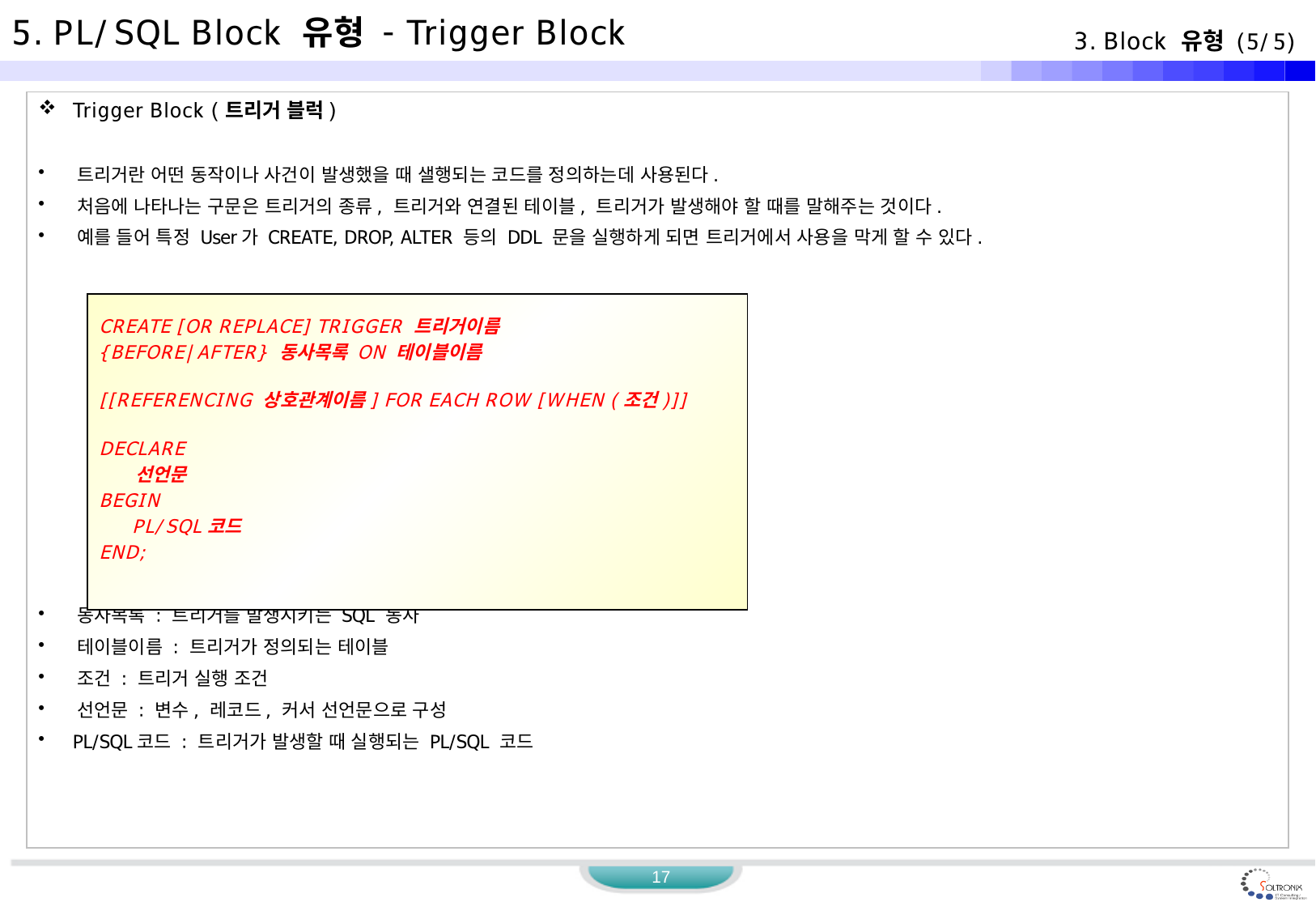

5. PL/SQL Block 유형 - Trigger Block
3. Block 유형 (5/5)
 Trigger Block (트리거 블럭)

 트리거란 어떤 동작이나 사건이 발생했을 때 샐행되는 코드를 정의하는데 사용된다.
 처음에 나타나는 구문은 트리거의 종류, 트리거와 연결된 테이블, 트리거가 발생해야 할 때를 말해주는 것이다.
 예를 들어 특정 User가 CREATE, DROP, ALTER 등의 DDL 문을 실행하게 되면 트리거에서 사용을 막게 할 수 있다.

 동사목록 : 트리거를 발생시키는 SQL 동사
 테이블이름 : 트리거가 정의되는 테이블
 조건 : 트리거 실행 조건
 선언문 : 변수, 레코드, 커서 선언문으로 구성
 PL/SQL코드 : 트리거가 발생할 때 실행되는 PL/SQL 코드

CREATE [OR REPLACE] TRIGGER 트리거이름
{BEFORE|AFTER} 동사목록 ON 테이블이름
[[REFERENCING 상호관계이름] FOR EACH ROW [WHEN (조건)]]
DECLARE
      선언문
BEGIN
      PL/SQL코드
END;